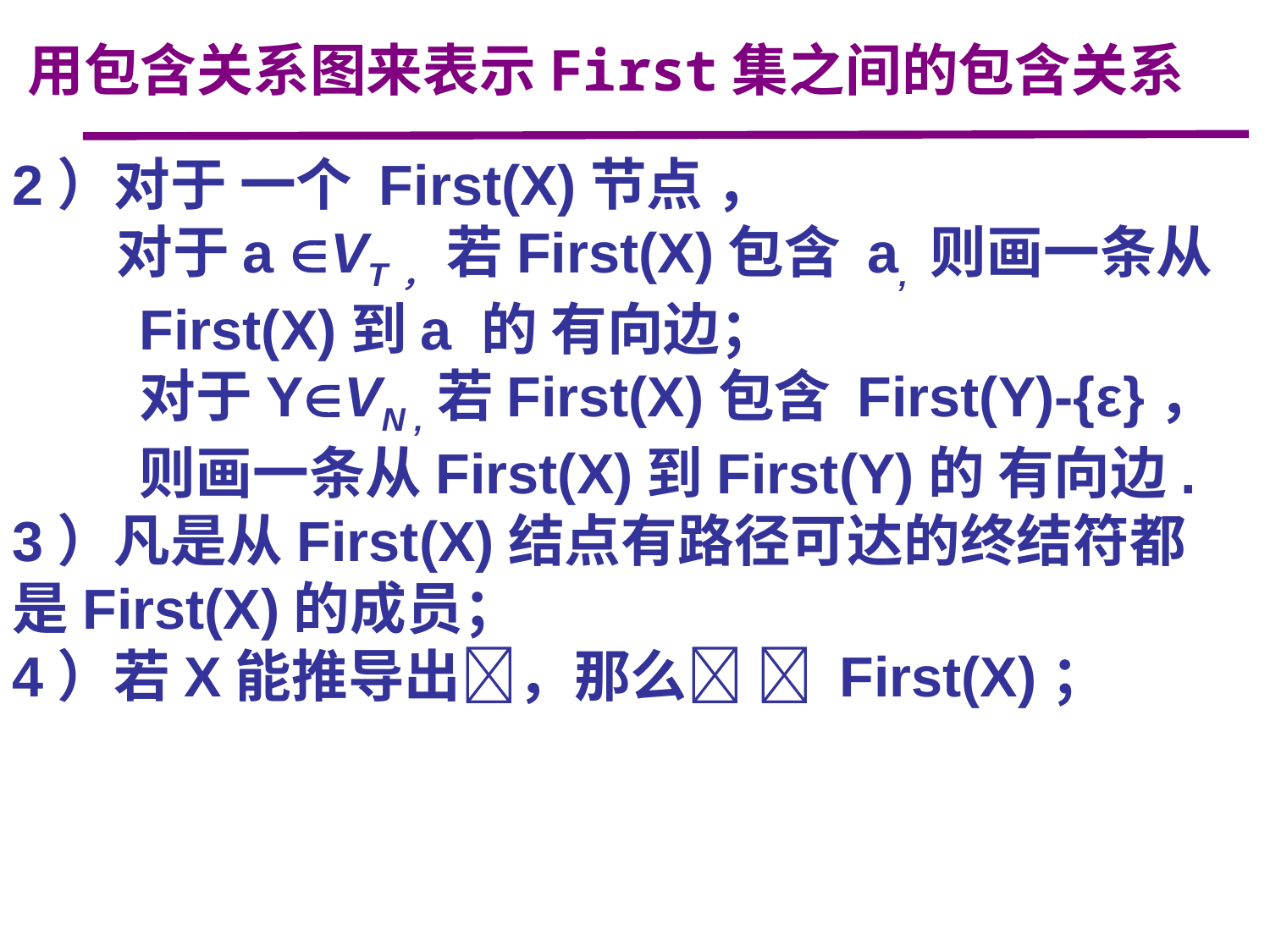

用包含关系图来表示First集之间的包含关系
2）对于 一个 First(X)节点 ，
       对于a ∈VT， 若First(X)包含 a, 则画一条从	First(X)到a 的 有向边；
	对于Y∈VN ,若First(X)包含 First(Y)-{ε}，
	则画一条从First(X)到First(Y)的 有向边.
3）凡是从First(X)结点有路径可达的终结符都是First(X)的成员；
4）若X能推导出ε，那么ε ∈ First(X)；